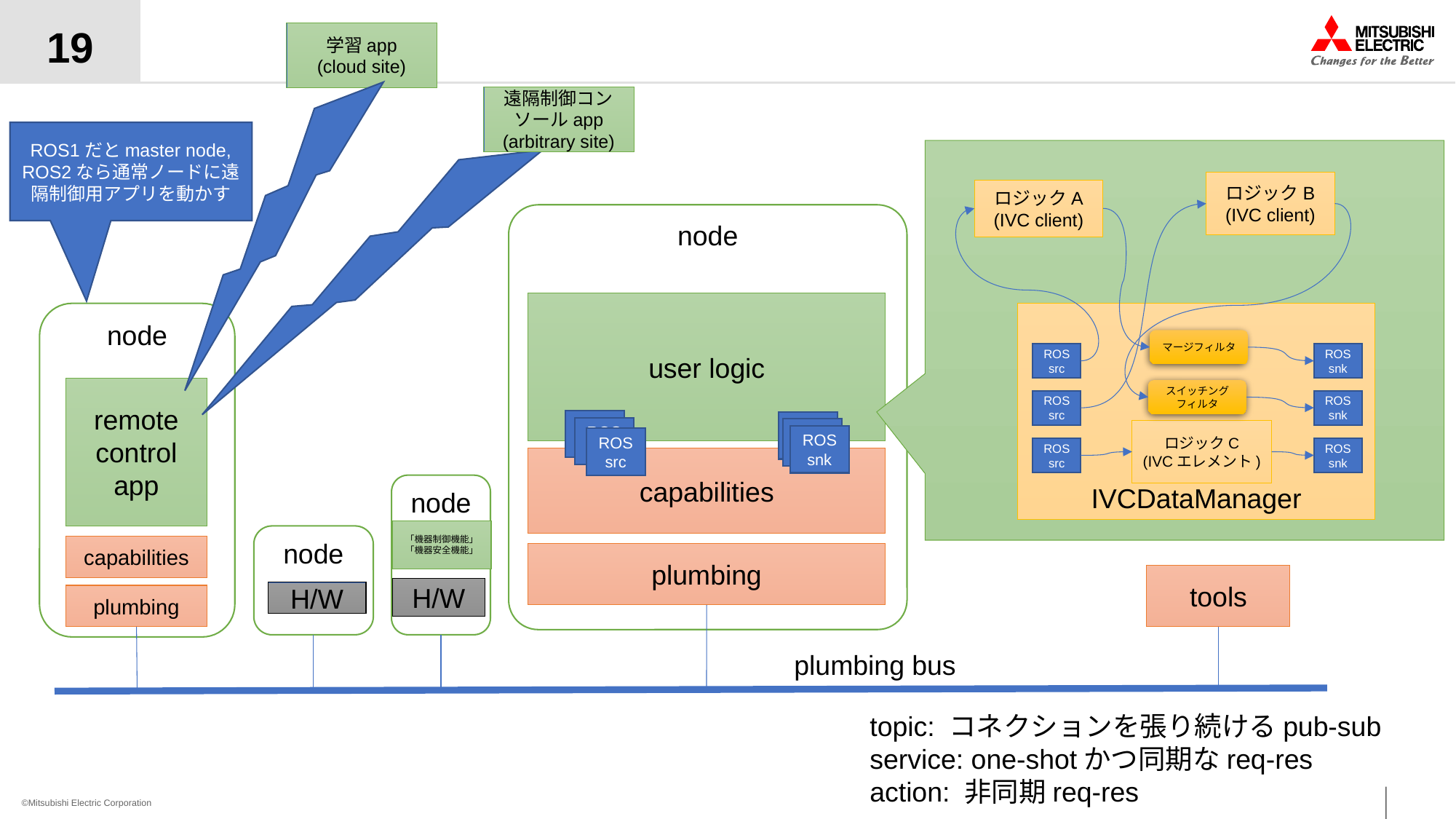

19
学習app
(cloud site)

遠隔制御コンソールapp
(arbitrary site)
ROS1だとmaster node,
ROS2なら通常ノードに遠隔制御用アプリを動かす

ロジックB
(IVC client)
ロジックA
(IVC client)
node
user logic
node
IVCDataManager
マージフィルタ
ROS src
ROS snk
remote
control
app
スイッチングフィルタ
ROS src
ROS snk
ROS src
ROS snk
ROS src
ROS snk
ロジックC
(IVCエレメント)
ROS snk
ROS src
ROS src
ROS snk
capabilities
node
「機器制御機能」
「機器安全機能」
node
capabilities
plumbing
tools
H/W
H/W
plumbing
plumbing bus
topic: コネクションを張り続けるpub-sub
service: one-shotかつ同期なreq-res
action: 非同期req-res